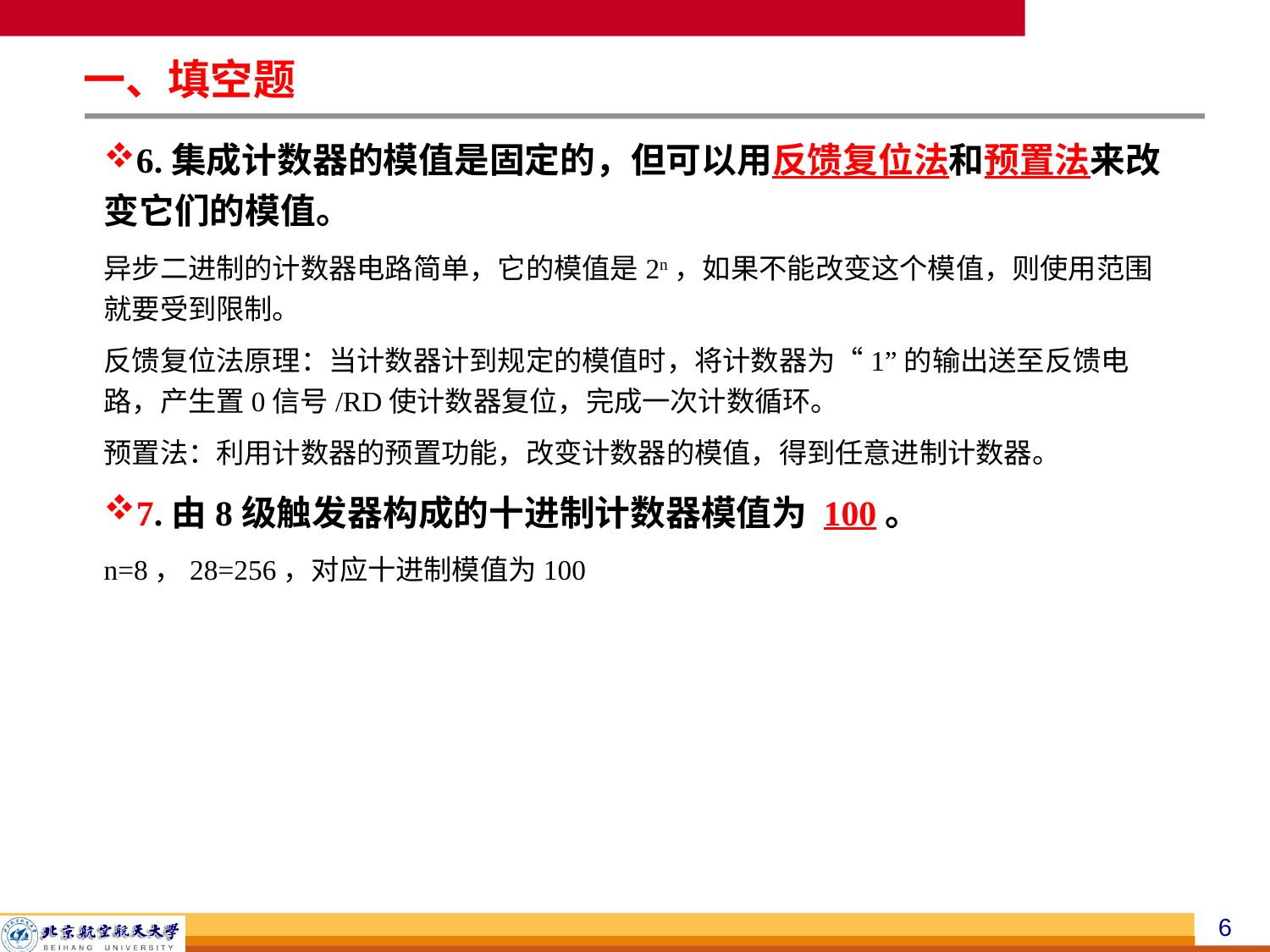

一、填空题

6.集成计数器的模值是固定的，但可以用反馈复位法和预置法来改变它们的模值。
异步二进制的计数器电路简单，它的模值是2n，如果不能改变这个模值，则使用范围就要受到限制。
反馈复位法原理：当计数器计到规定的模值时，将计数器为“1”的输出送至反馈电路，产生置0信号/RD使计数器复位，完成一次计数循环。
预置法：利用计数器的预置功能，改变计数器的模值，得到任意进制计数器。
7.由8级触发器构成的十进制计数器模值为 100。
n=8，28=256，对应十进制模值为100